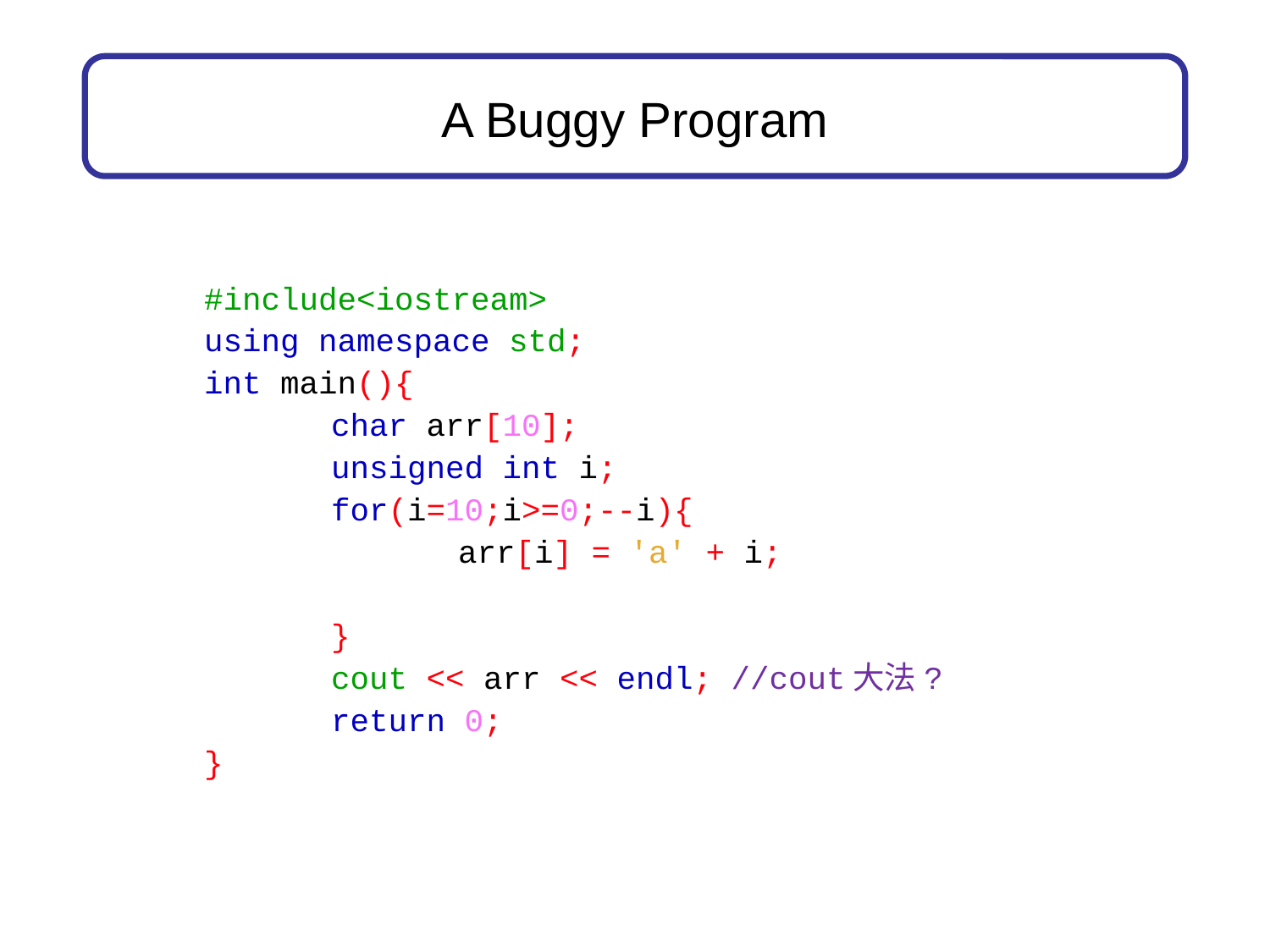

# A Buggy Program
#include<iostream>
using namespace std;
int main(){
	char arr[10];
	unsigned int i;
	for(i=10;i>=0;--i){
		arr[i] = 'a' + i;

	}
	cout << arr << endl; //cout大法?
 	return 0;
}